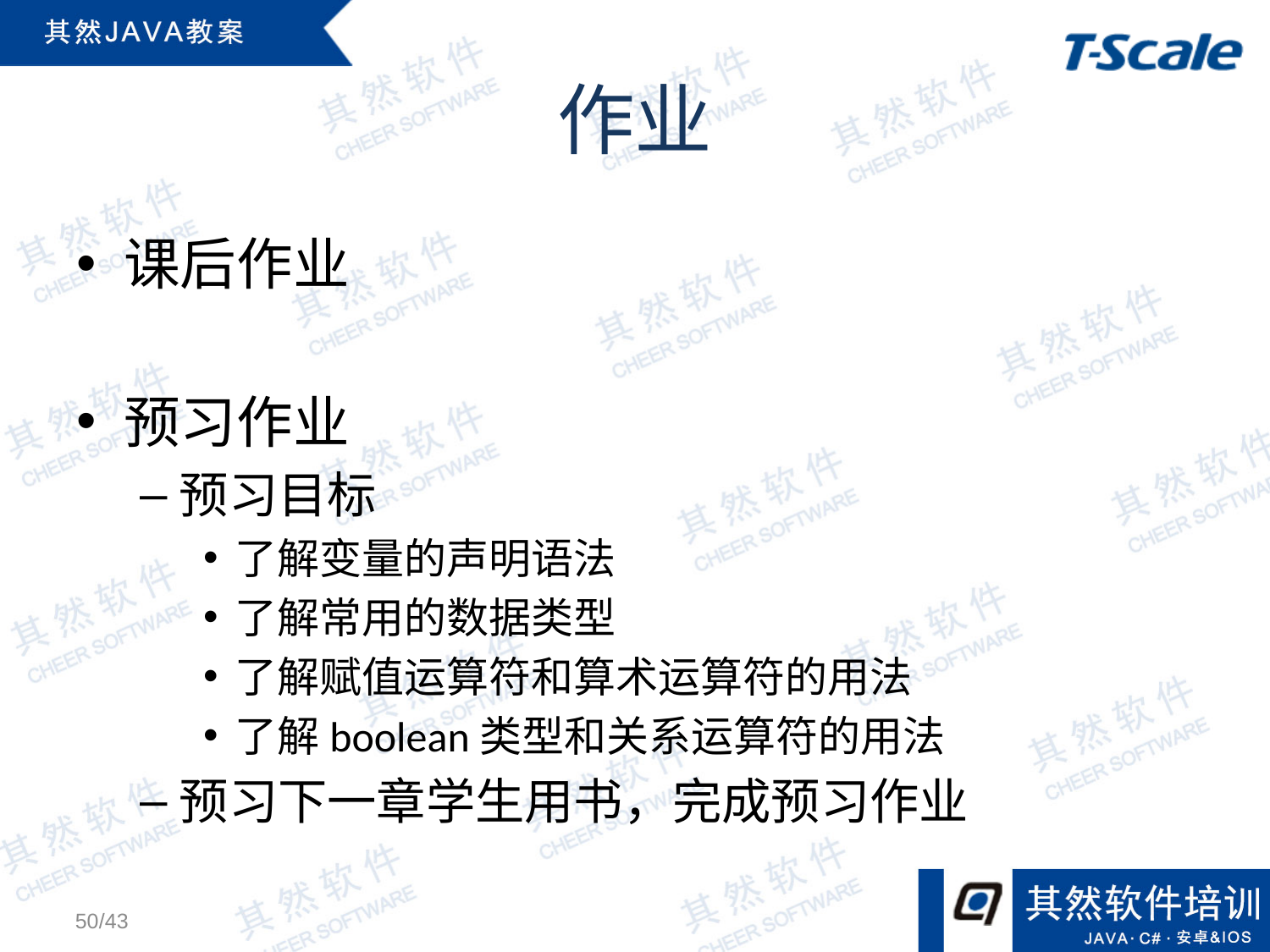

# 作业
课后作业

预习作业
预习目标
了解变量的声明语法
了解常用的数据类型
了解赋值运算符和算术运算符的用法
了解boolean类型和关系运算符的用法
预习下一章学生用书，完成预习作业

50/43